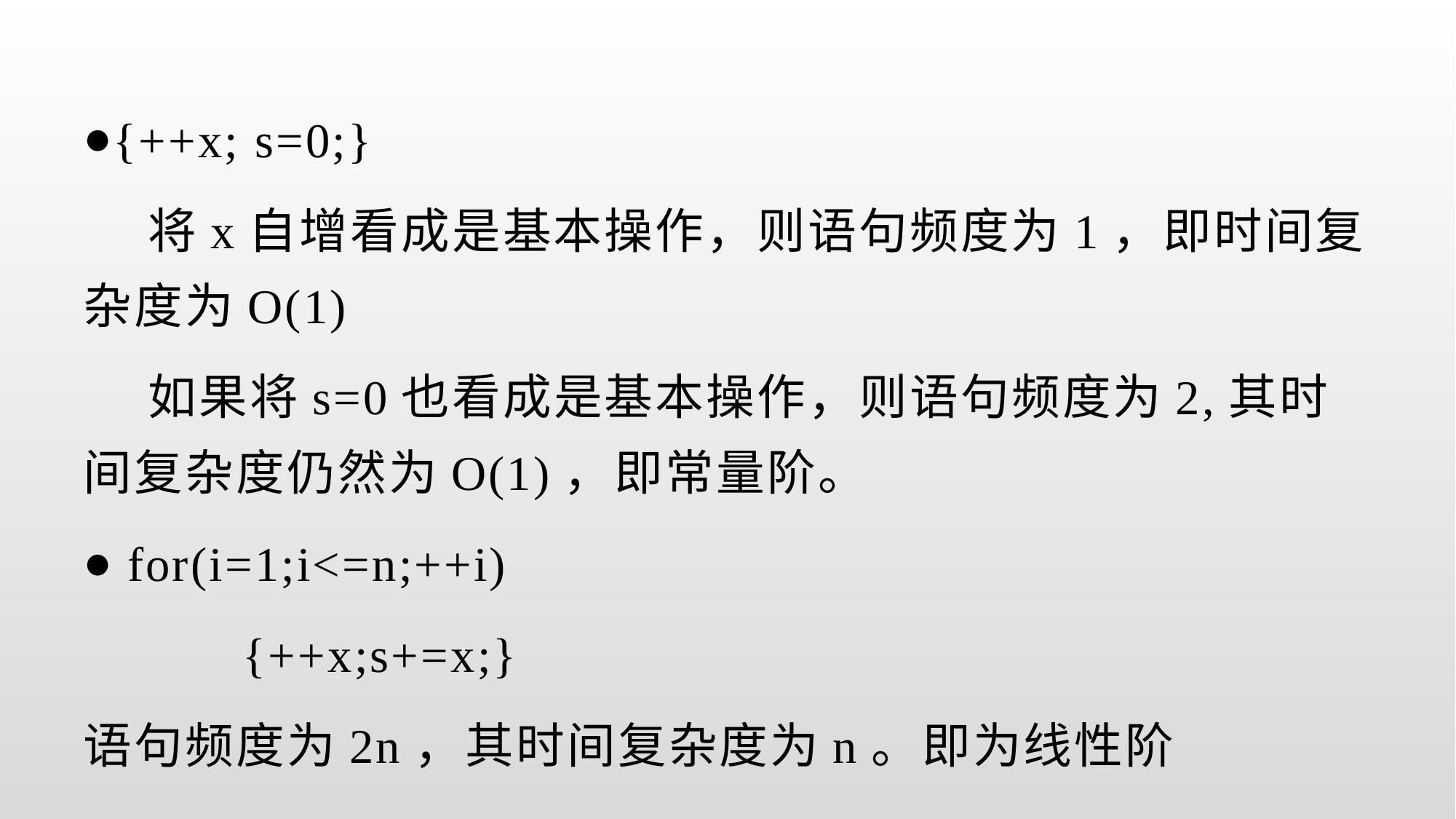

{++x; s=0;}
    将x自增看成是基本操作，则语句频度为1，即时间复杂度为O(1)
    如果将s=0也看成是基本操作，则语句频度为2,其时间复杂度仍然为O(1)，即常量阶。
 for(i=1;i<=n;++i)
           {++x;s+=x;}
语句频度为2n，其时间复杂度为n。即为线性阶